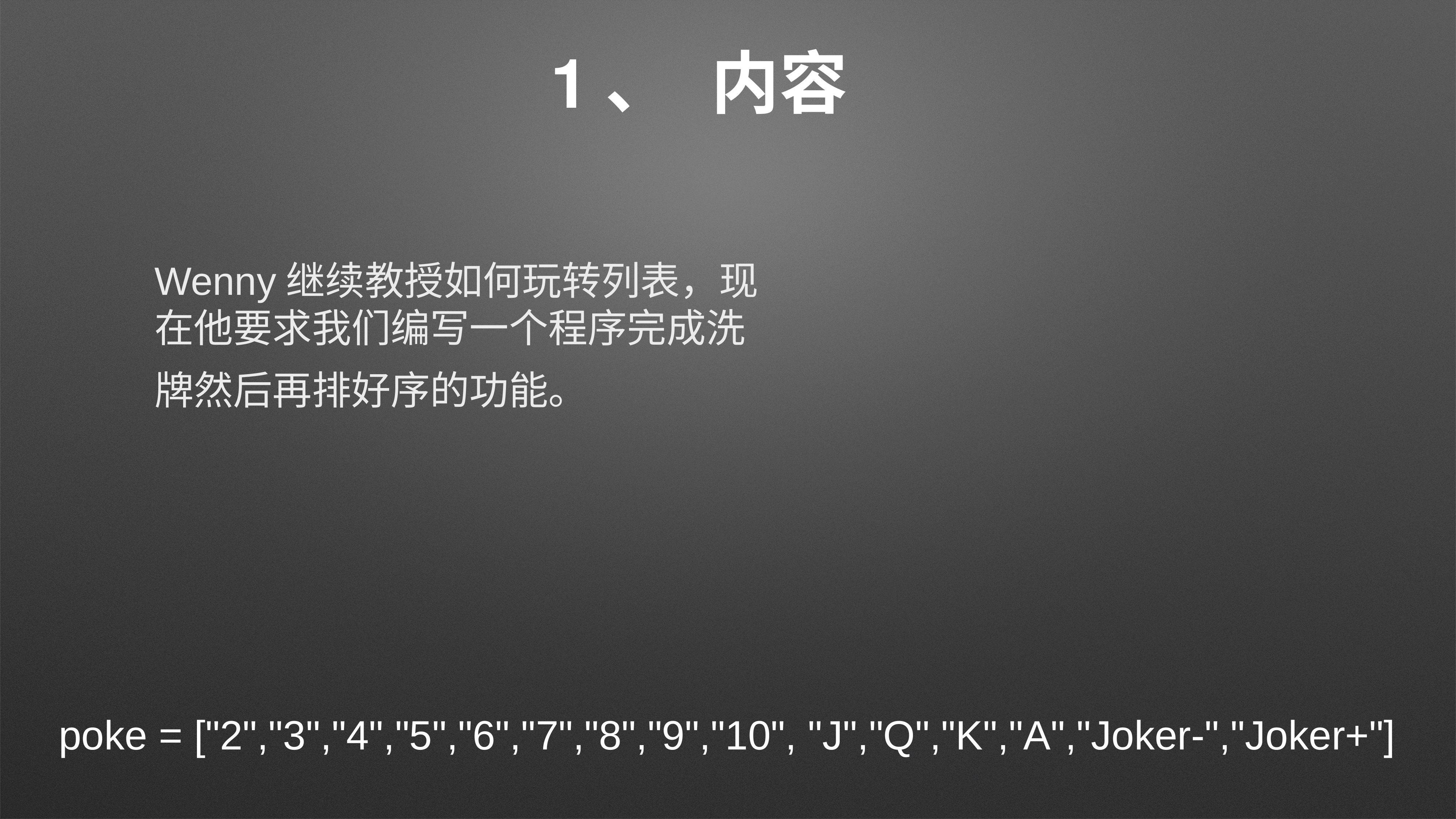

# 1、  内容
Wenny继续教授如何玩转列表，现在他要求我们编写一个程序完成洗牌然后再排好序的功能。
poke = ["2","3","4","5","6","7","8","9","10", "J","Q","K","A","Joker-","Joker+"]